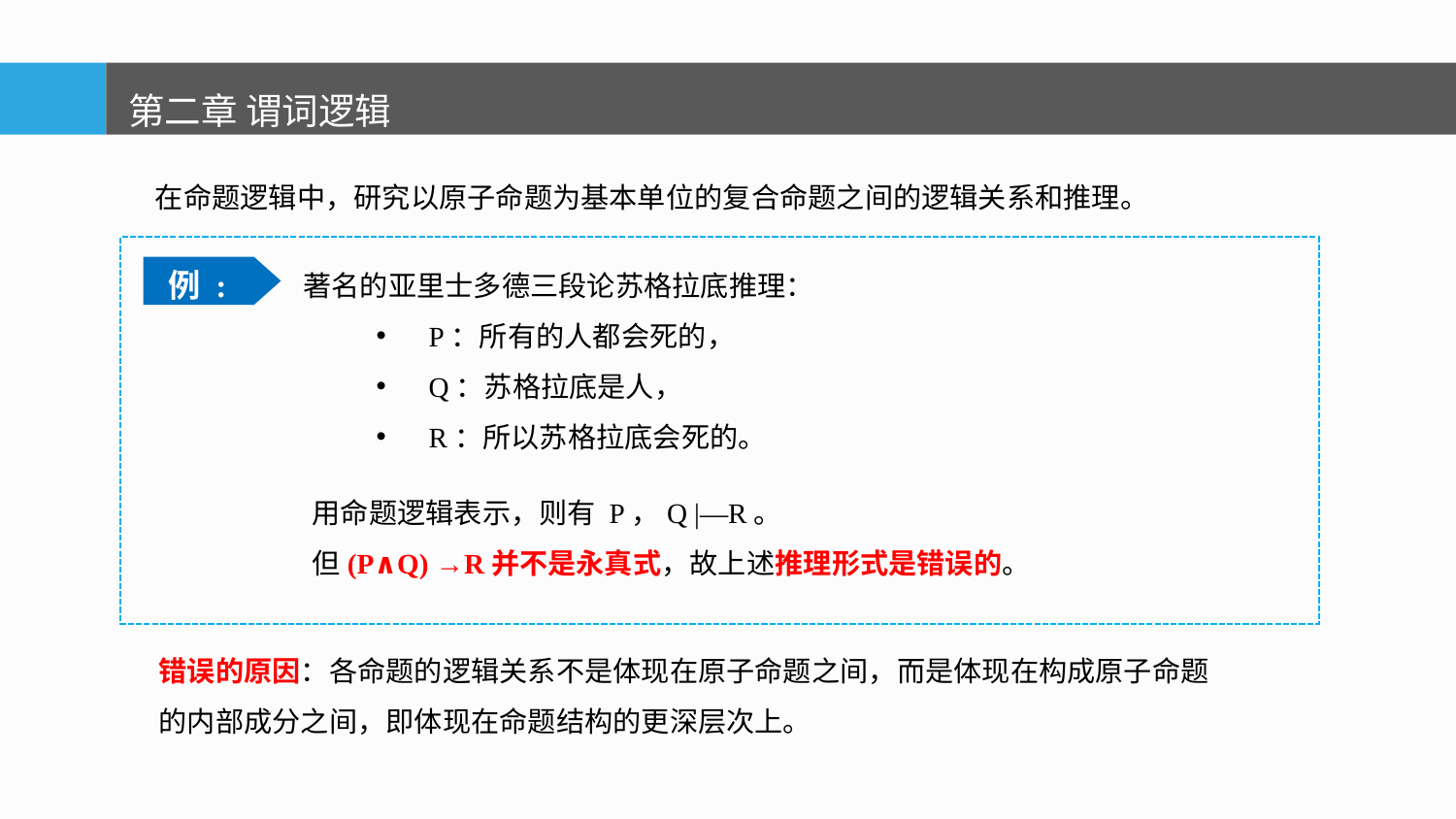

第二章 谓词逻辑

在命题逻辑中，研究以原子命题为基本单位的复合命题之间的逻辑关系和推理。

著名的亚里士多德三段论苏格拉底推理：
 P：所有的人都会死的，
 Q：苏格拉底是人，
 R：所以苏格拉底会死的。
例 :
用命题逻辑表示，则有 P，Q |—R。
但(P∧Q) →R并不是永真式，故上述推理形式是错误的。
错误的原因：各命题的逻辑关系不是体现在原子命题之间，而是体现在构成原子命题
的内部成分之间，即体现在命题结构的更深层次上。